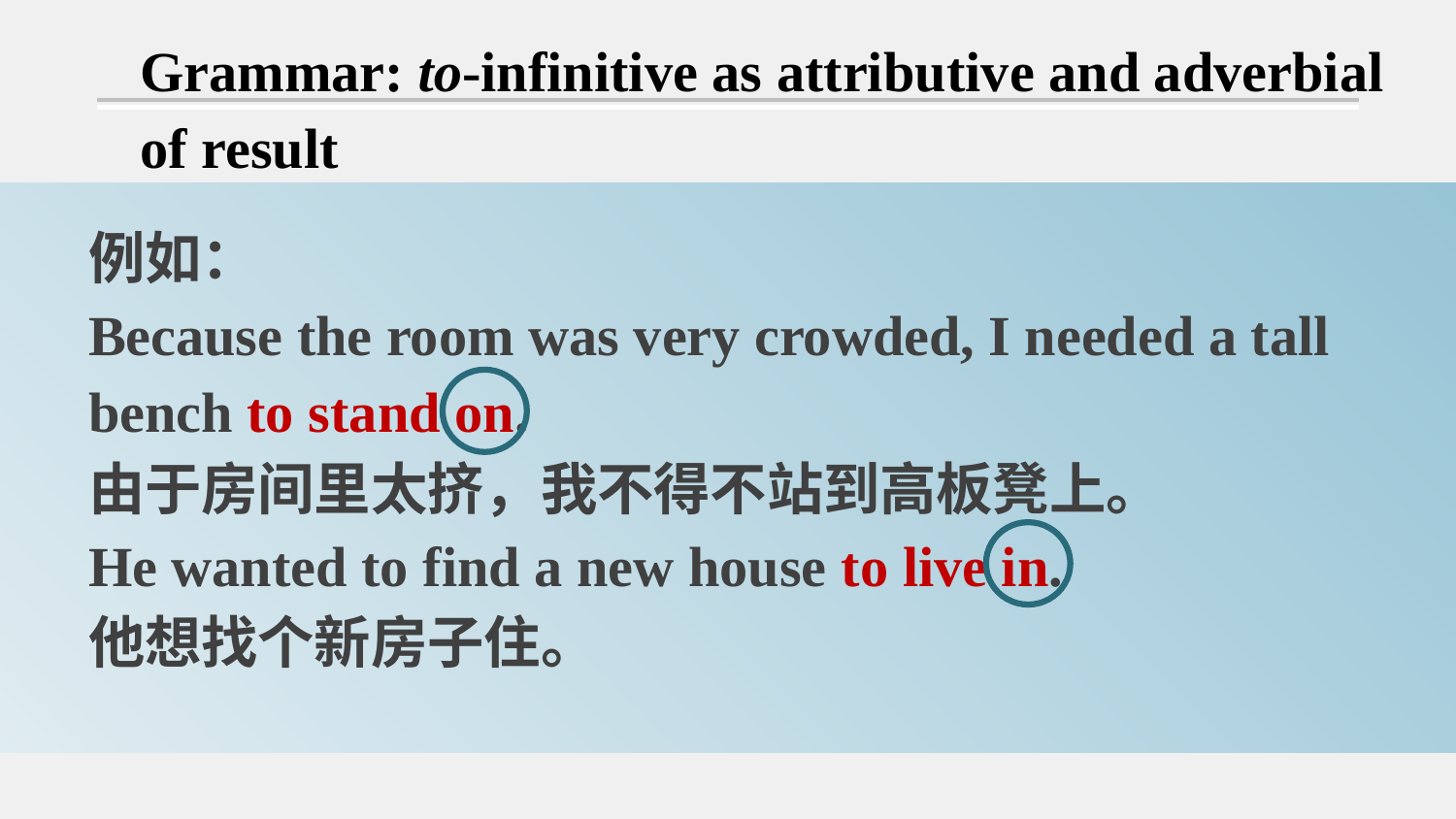

Grammar: to-infinitive as attributive and adverbial of result

例如：
Because the room was very crowded, I needed a tall
bench to stand on.
由于房间里太挤，我不得不站到高板凳上。
He wanted to find a new house to live in.
他想找个新房子住。